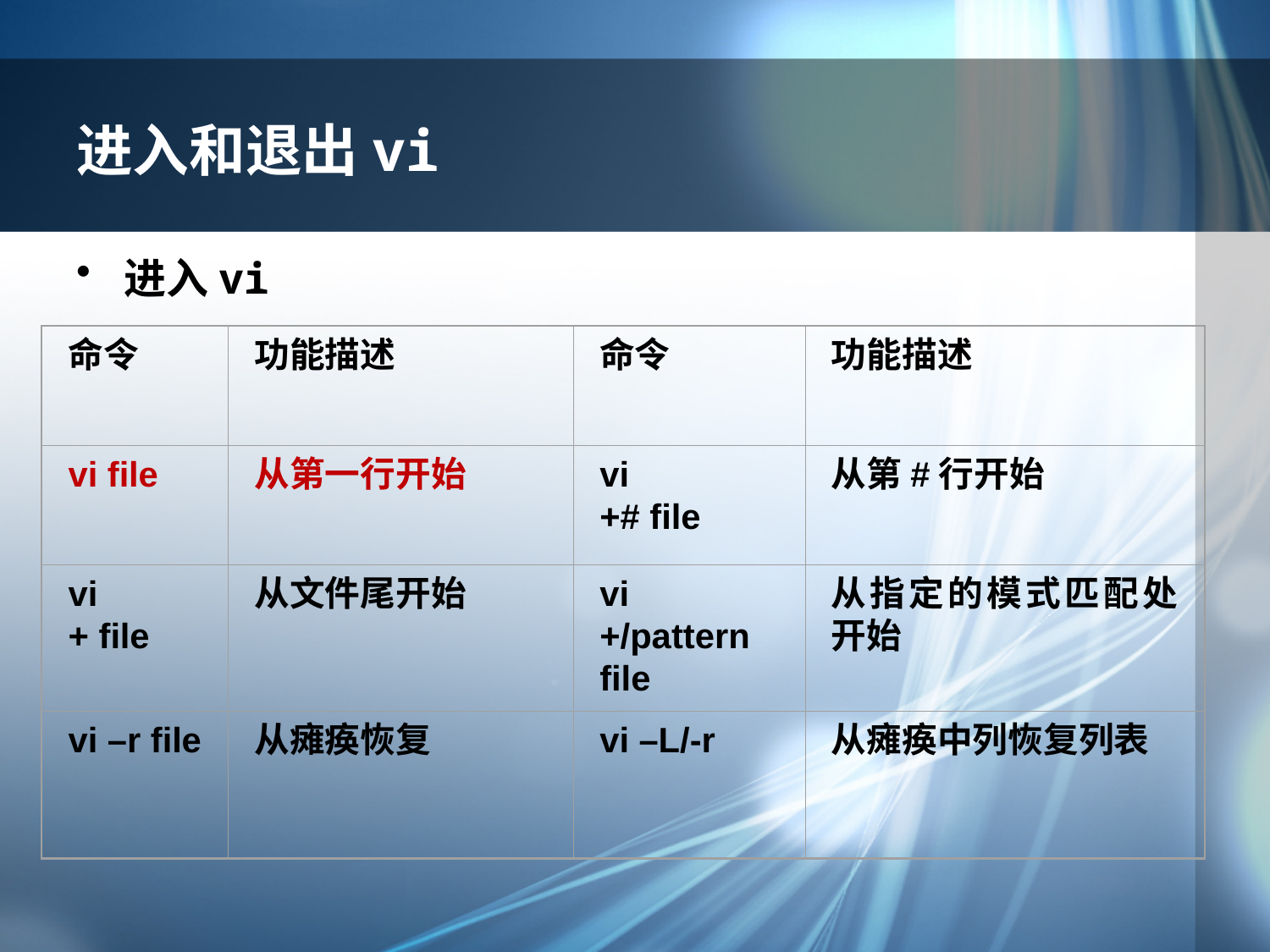

# 进入和退出vi
进入vi

命令

功能描述

命令

功能描述

vi file

从第一行开始

vi
+# file

从第#行开始

vi
+ file

从文件尾开始

vi +/pattern file

从指定的模式匹配处开始

vi –r file

从瘫痪恢复

vi –L/-r

从瘫痪中列恢复列表